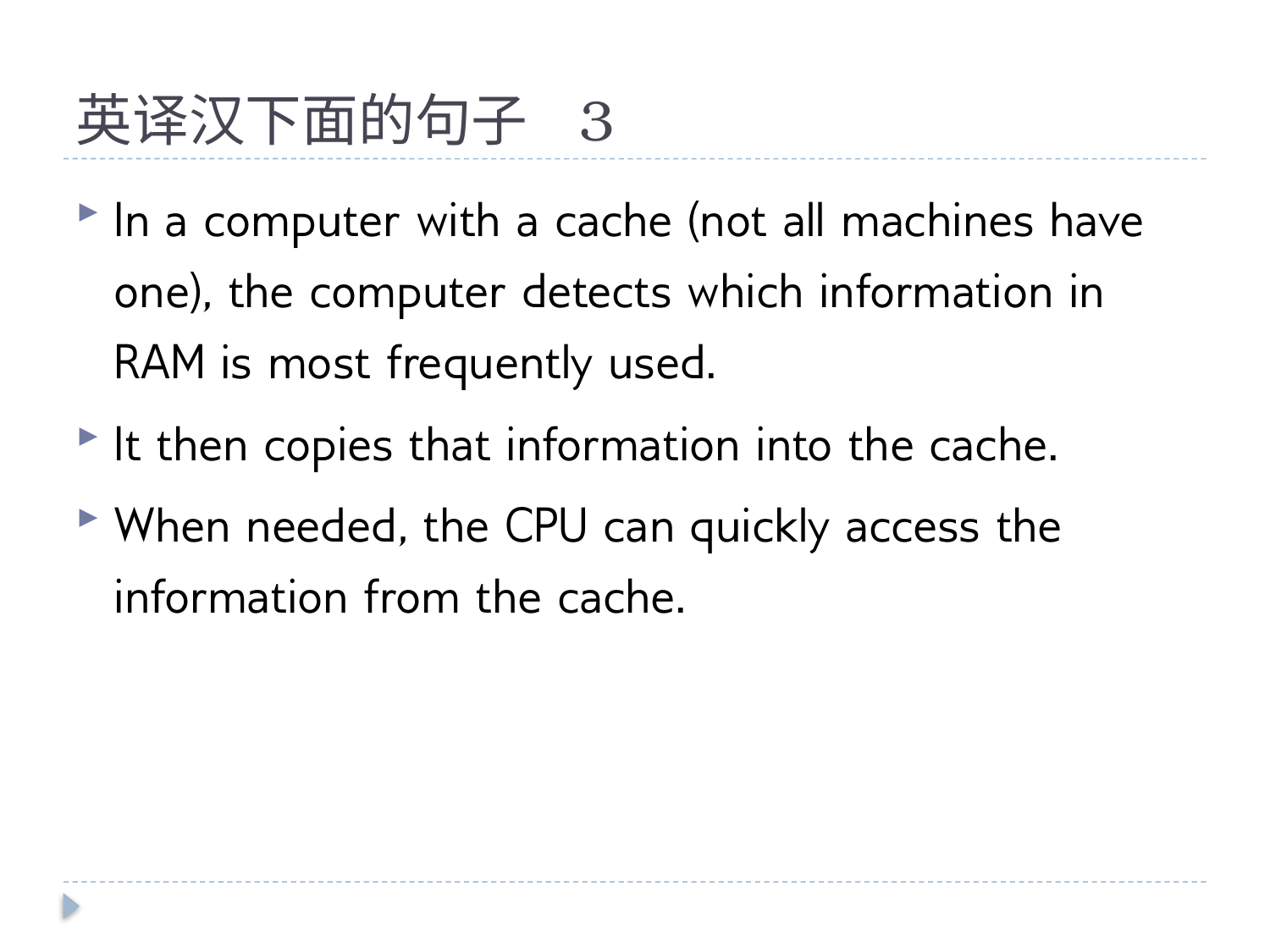

# 英译汉下面的句子   3
In a computer with a cache (not all machines have one), the computer detects which information in RAM is most frequently used.
It then copies that information into the cache.
When needed, the CPU can quickly access the information from the cache.